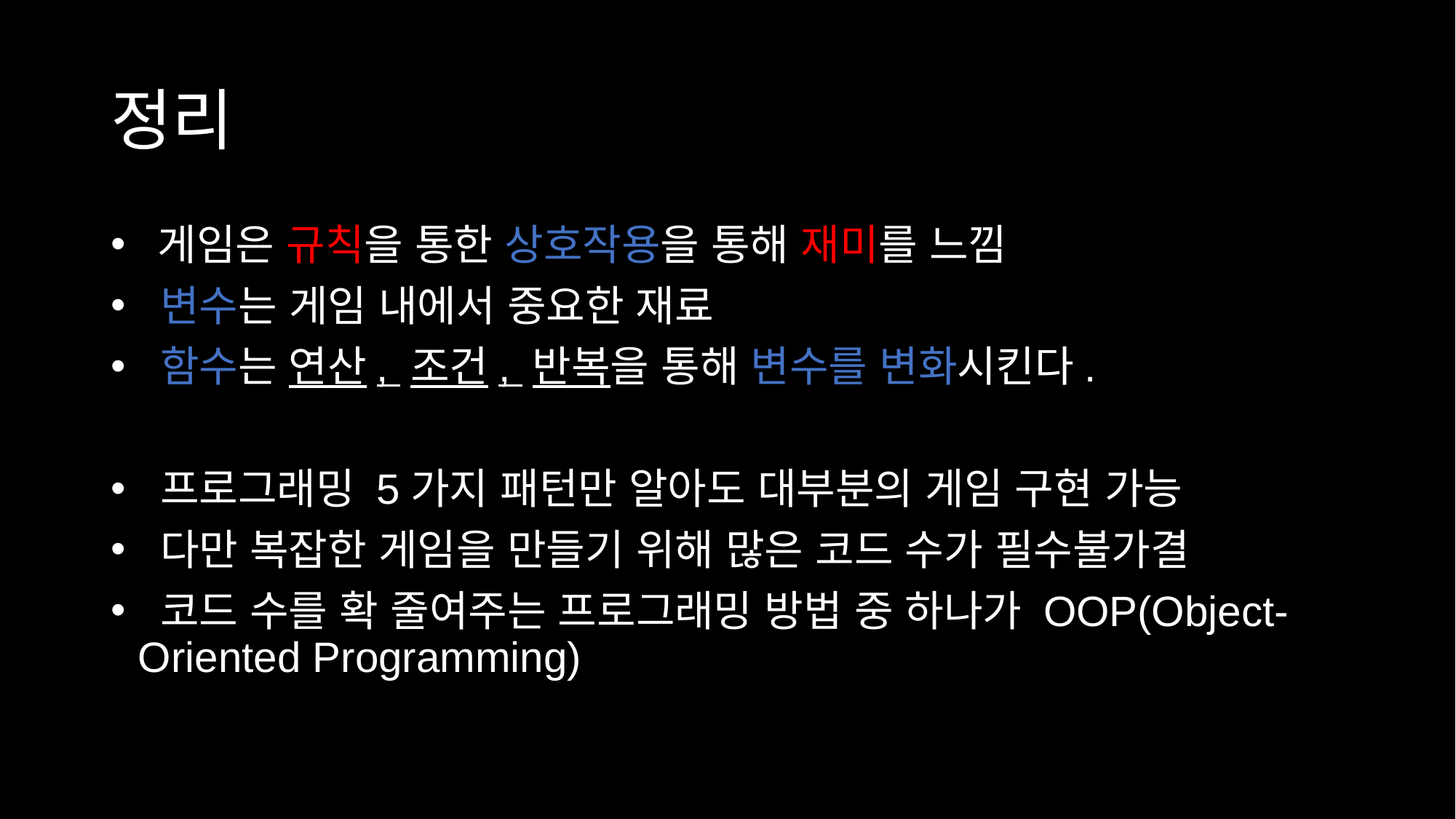

# 정리
 게임은 규칙을 통한 상호작용을 통해 재미를 느낌
 변수는 게임 내에서 중요한 재료
 함수는 연산, 조건, 반복을 통해 변수를 변화시킨다.

 프로그래밍 5가지 패턴만 알아도 대부분의 게임 구현 가능
 다만 복잡한 게임을 만들기 위해 많은 코드 수가 필수불가결
 코드 수를 확 줄여주는 프로그래밍 방법 중 하나가 OOP(Object-Oriented Programming)